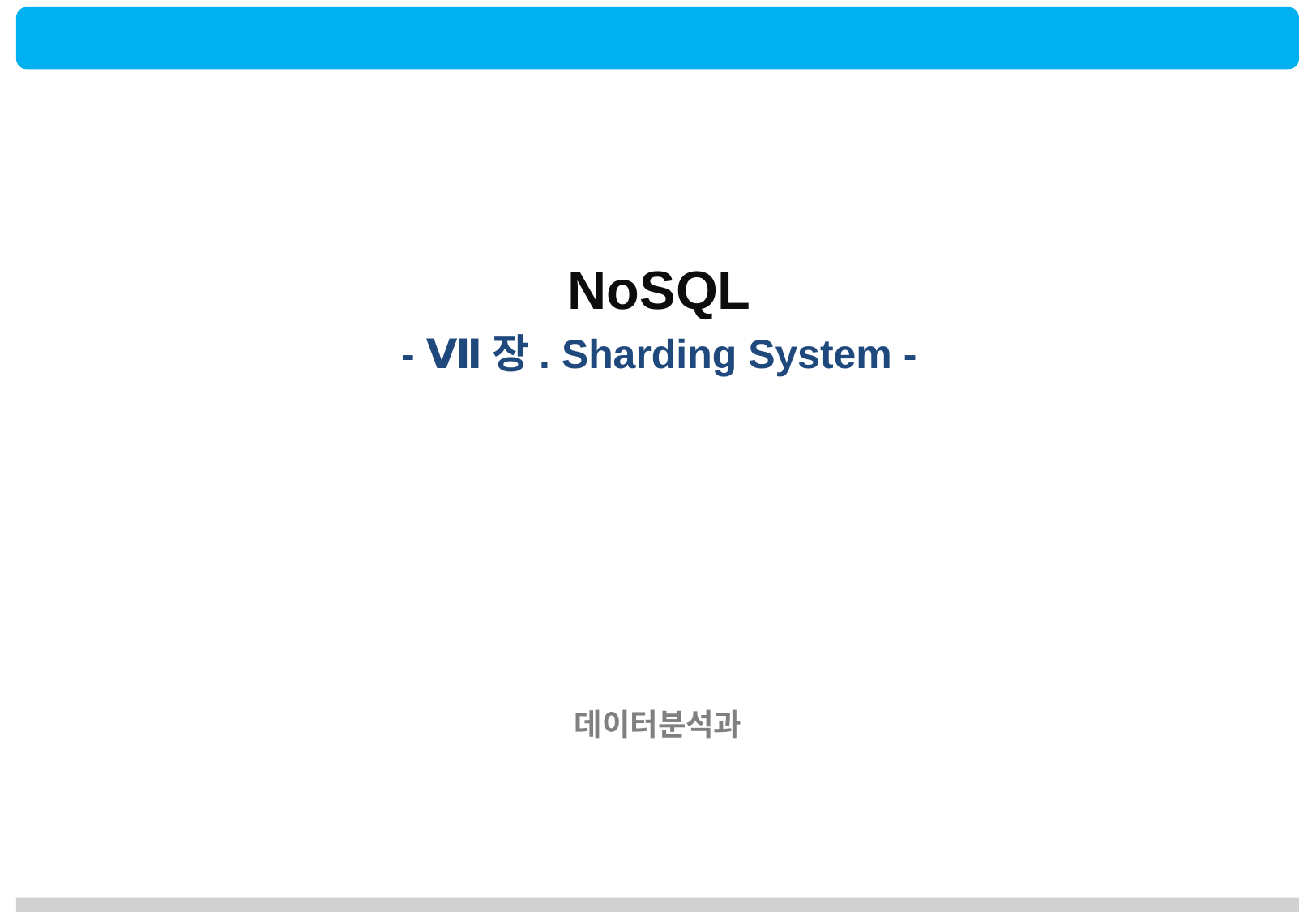

NoSQL
- Ⅶ장. Sharding System -
데이터분석과